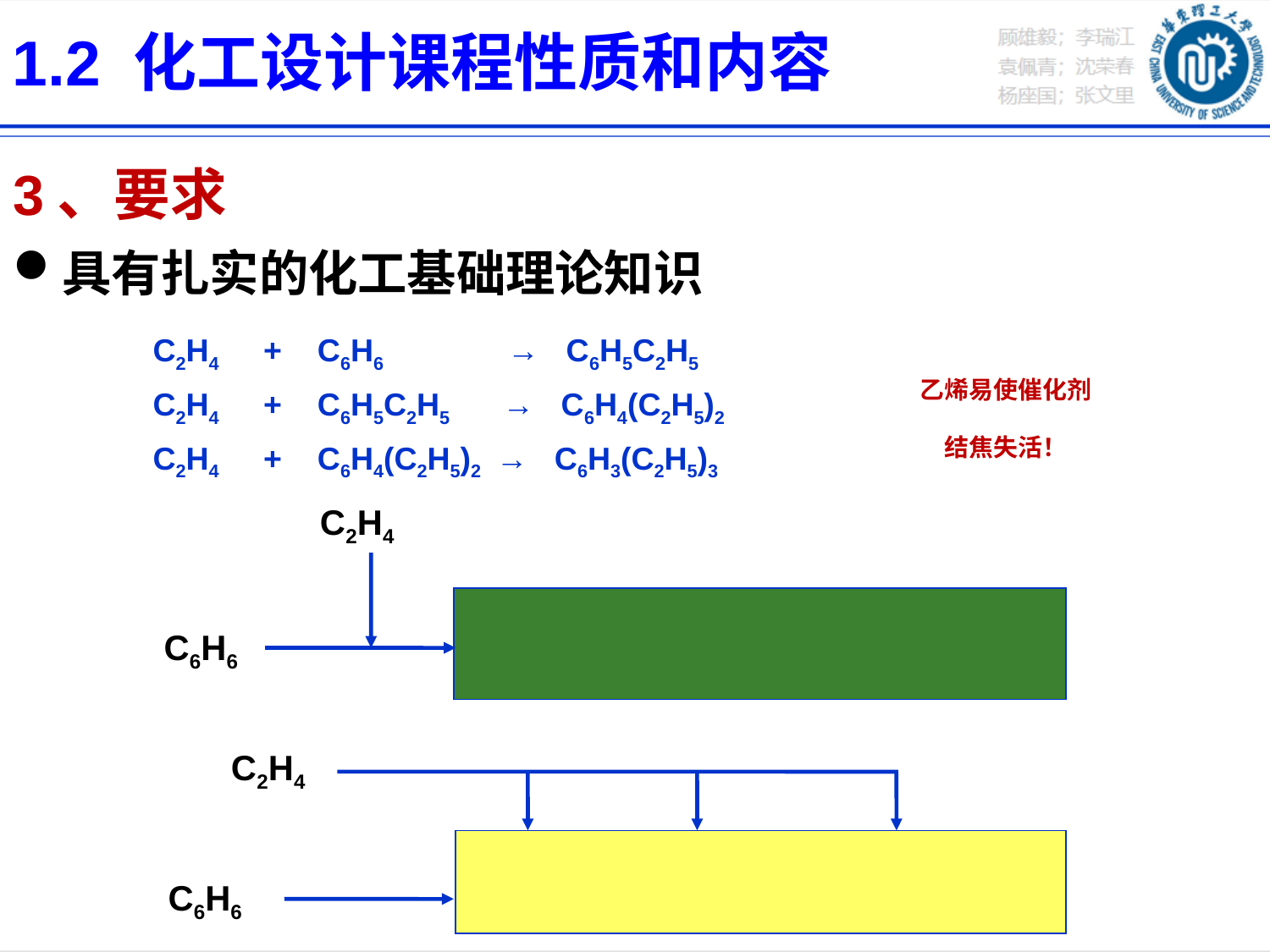

1.2 化工设计课程性质和内容
3、要求
具有扎实的化工基础理论知识
C2H4     +    C6H6              →   C6H5C2H5
C2H4     +    C6H5C2H5      →   C6H4(C2H5)2
C2H4     +    C6H4(C2H5)2   →   C6H3(C2H5)3
乙烯易使催化剂
结焦失活！
C2H4

C6H6

C2H4

C6H6